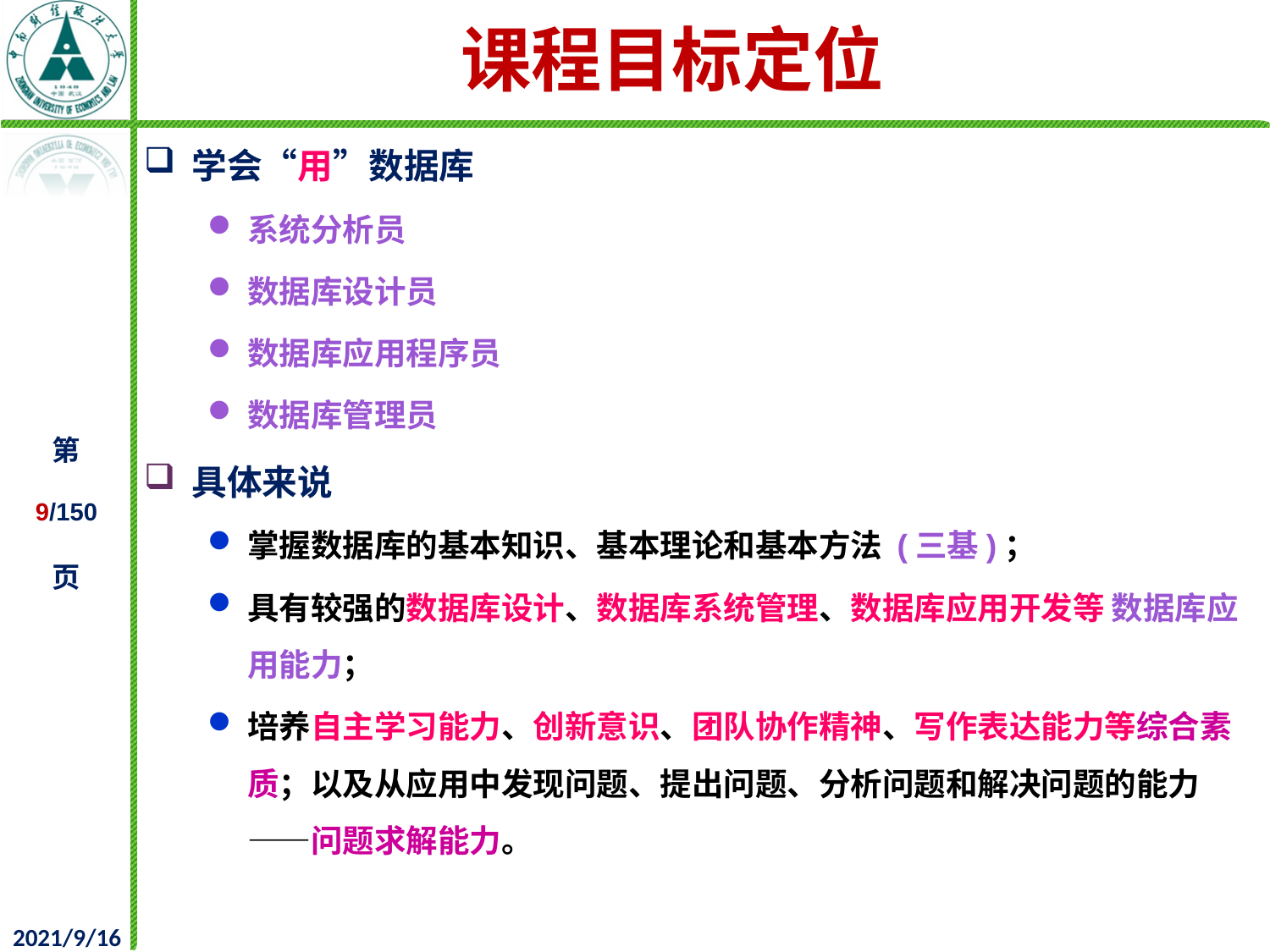

# 课程目标定位
学会“用”数据库
系统分析员
数据库设计员
数据库应用程序员
数据库管理员
具体来说
掌握数据库的基本知识、基本理论和基本方法 (三基)；
具有较强的数据库设计、数据库系统管理、数据库应用开发等 数据库应用能力；
培养自主学习能力、创新意识、团队协作精神、写作表达能力等综合素质；以及从应用中发现问题、提出问题、分析问题和解决问题的能力——问题求解能力。
2021/9/16